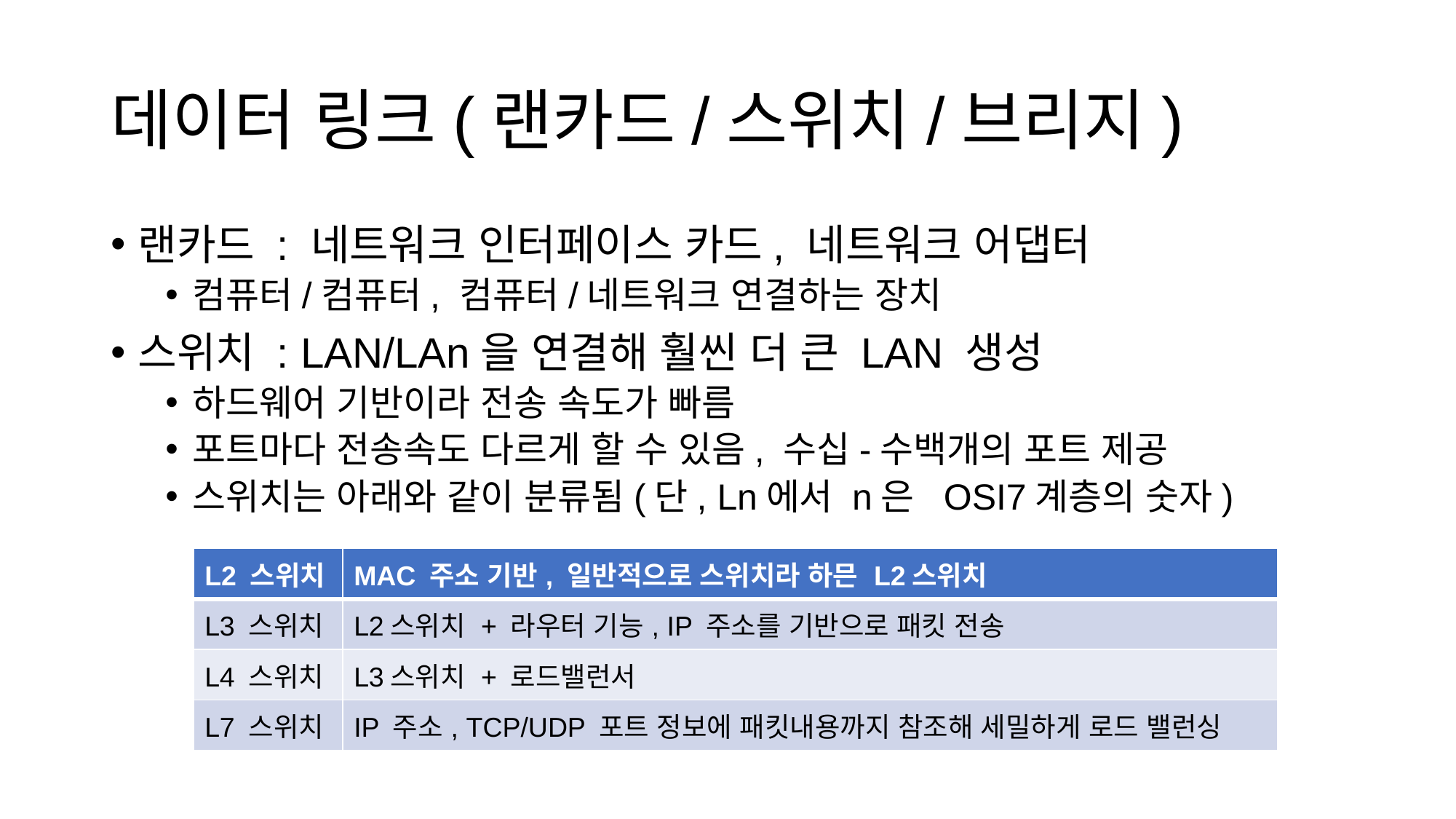

# 데이터 링크(랜카드/스위치/브리지)
랜카드 : 네트워크 인터페이스 카드, 네트워크 어댑터
컴퓨터/컴퓨터, 컴퓨터/네트워크 연결하는 장치
스위치 : LAN/LAn을 연결해 훨씬 더 큰 LAN 생성
하드웨어 기반이라 전송 속도가 빠름
포트마다 전송속도 다르게 할 수 있음, 수십-수백개의 포트 제공
스위치는 아래와 같이 분류됨(단, Ln에서 n은  OSI7계층의 숫자)
| L2 스위치 | MAC 주소 기반, 일반적으로 스위치라 하믄 L2스위치 |
| --- | --- |
| L3 스위치 | L2스위치 + 라우터 기능, IP 주소를 기반으로 패킷 전송 |
| L4 스위치 | L3스위치 + 로드밸런서 |
| L7 스위치 | IP 주소, TCP/UDP 포트 정보에 패킷내용까지 참조해 세밀하게 로드 밸런싱 |